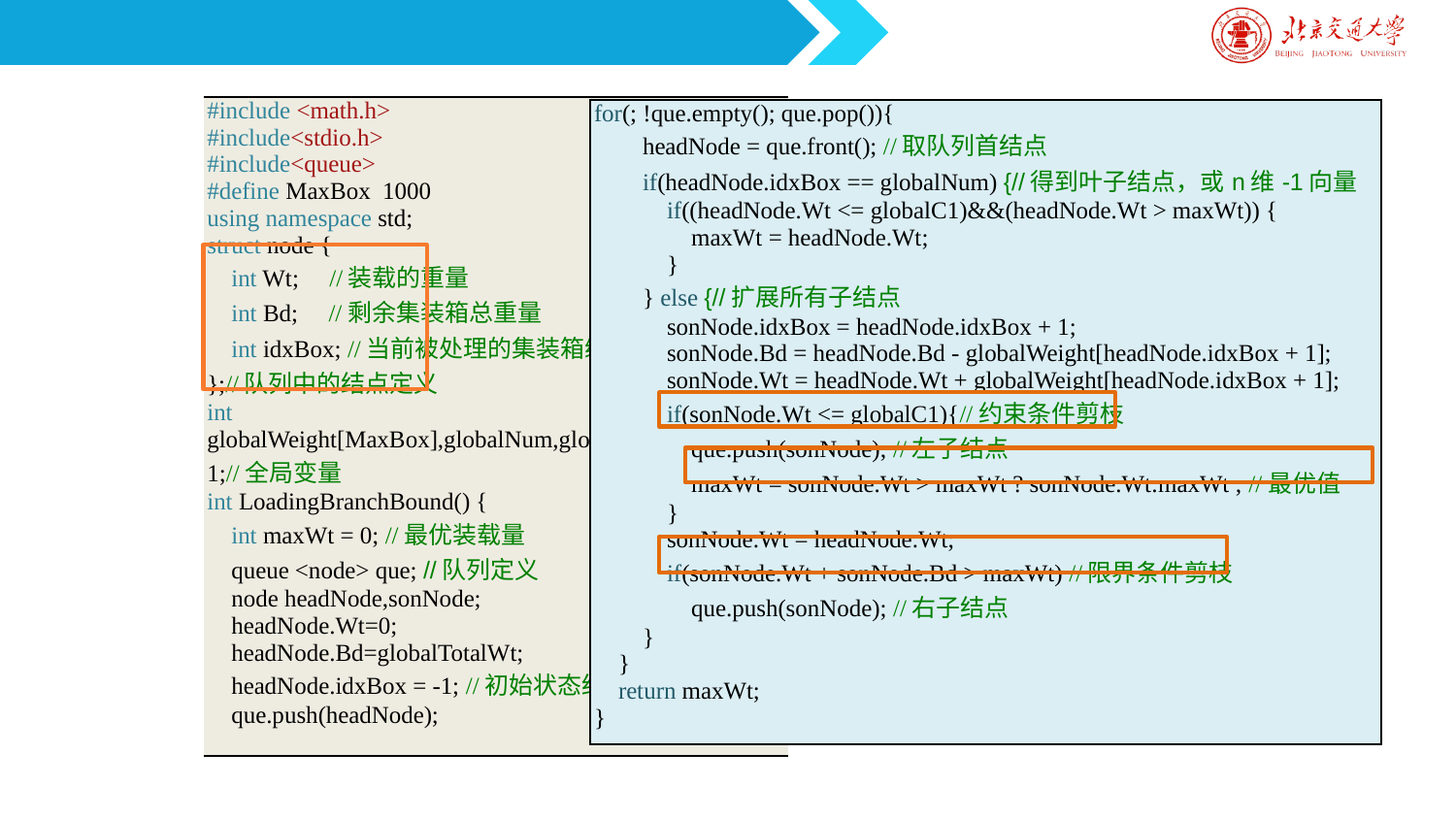

| #include <math.h> #include<stdio.h> #include<queue> #define MaxBox 1000 using namespace std; struct node { int Wt; //装载的重量 int Bd; //剩余集装箱总重量 int idxBox; //当前被处理的集装箱编号 };//队列中的结点定义 int globalWeight[MaxBox],globalNum,globalTotalWt,globalC1;//全局变量 int LoadingBranchBound() { int maxWt = 0; //最优装载量 queue <node> que; //队列定义 node headNode,sonNode; headNode.Wt=0; headNode.Bd=globalTotalWt; headNode.idxBox = -1; //初始状态结点 que.push(headNode); |
| --- |
| for(; !que.empty(); que.pop()){ headNode = que.front(); //取队列首结点 if(headNode.idxBox == globalNum) {//得到叶子结点，或n维-1向量 if((headNode.Wt <= globalC1)&&(headNode.Wt > maxWt)) { maxWt = headNode.Wt; } } else {//扩展所有子结点 sonNode.idxBox = headNode.idxBox + 1; sonNode.Bd = headNode.Bd - globalWeight[headNode.idxBox + 1]; sonNode.Wt = headNode.Wt + globalWeight[headNode.idxBox + 1]; if(sonNode.Wt <= globalC1){//约束条件剪枝 que.push(sonNode); //左子结点 maxWt = sonNode.Wt > maxWt ? sonNode.Wt:maxWt ; //最优值 } sonNode.Wt = headNode.Wt; if(sonNode.Wt + sonNode.Bd > maxWt) //限界条件剪枝 que.push(sonNode); //右子结点 } } return maxWt; } |
| --- |